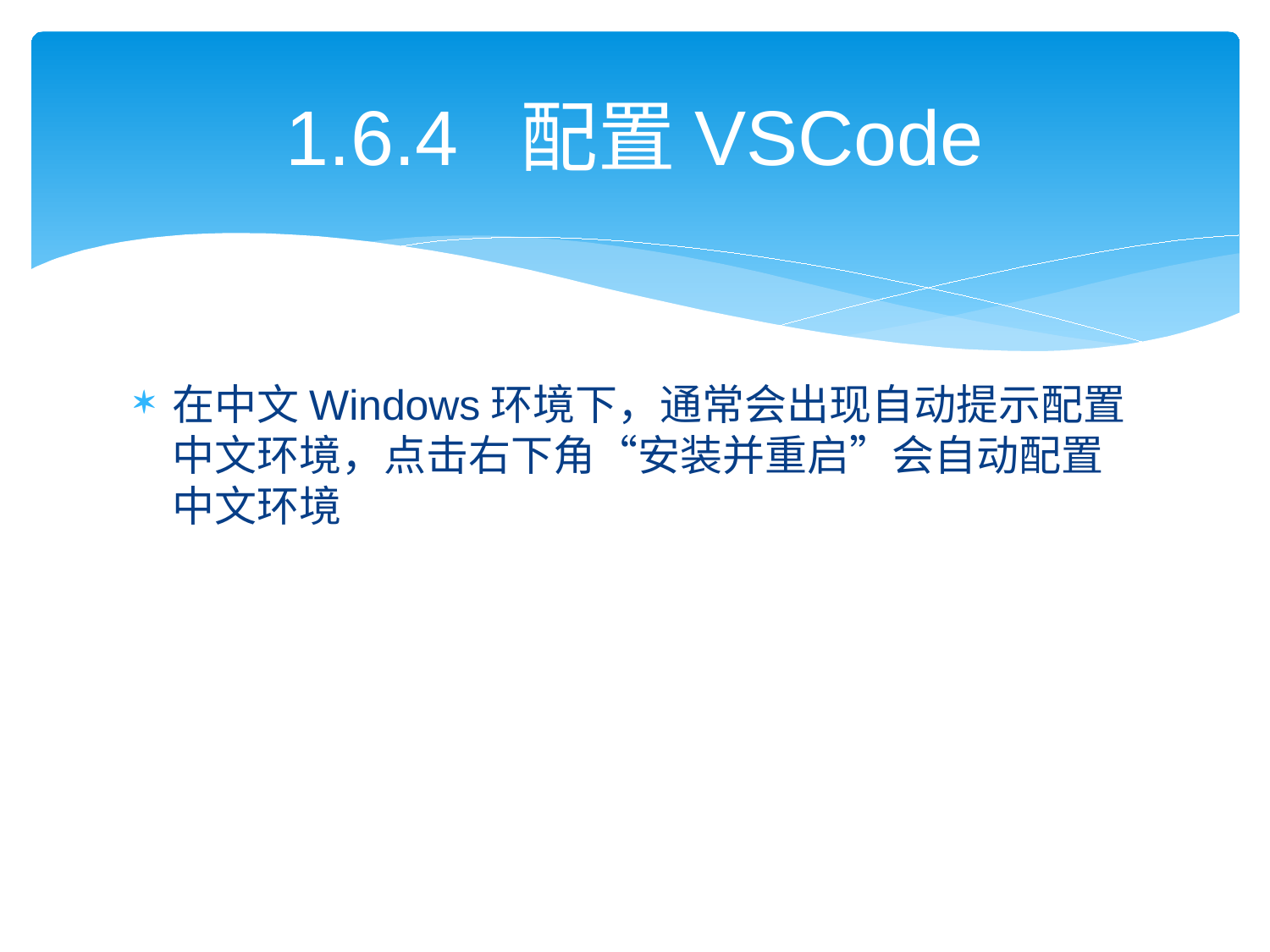

# 1.6.4  配置VSCode
在中文Windows环境下，通常会出现自动提示配置中文环境，点击右下角“安装并重启”会自动配置中文环境